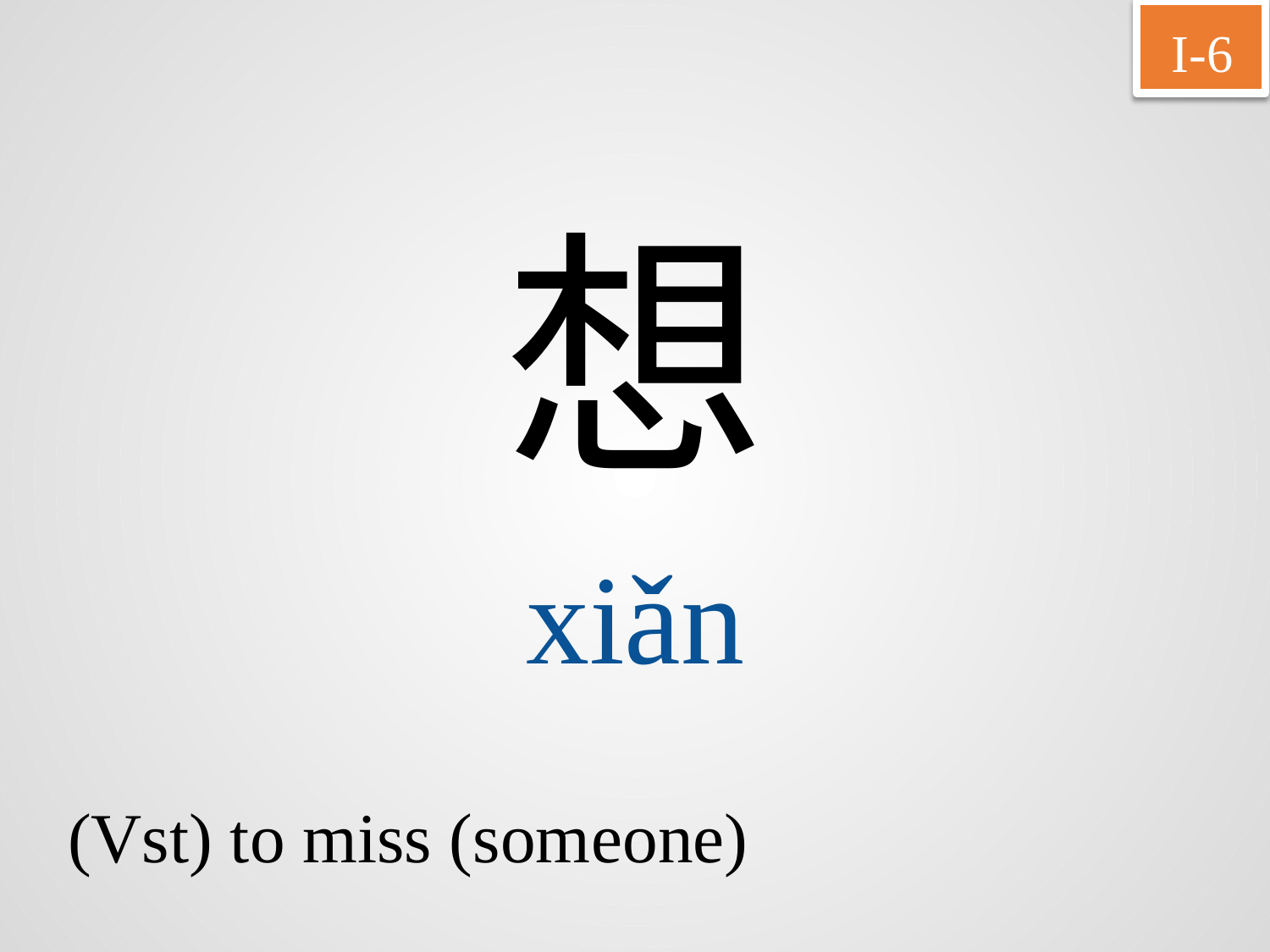

I-6

想
xiǎn
(Vst) to miss (someone)